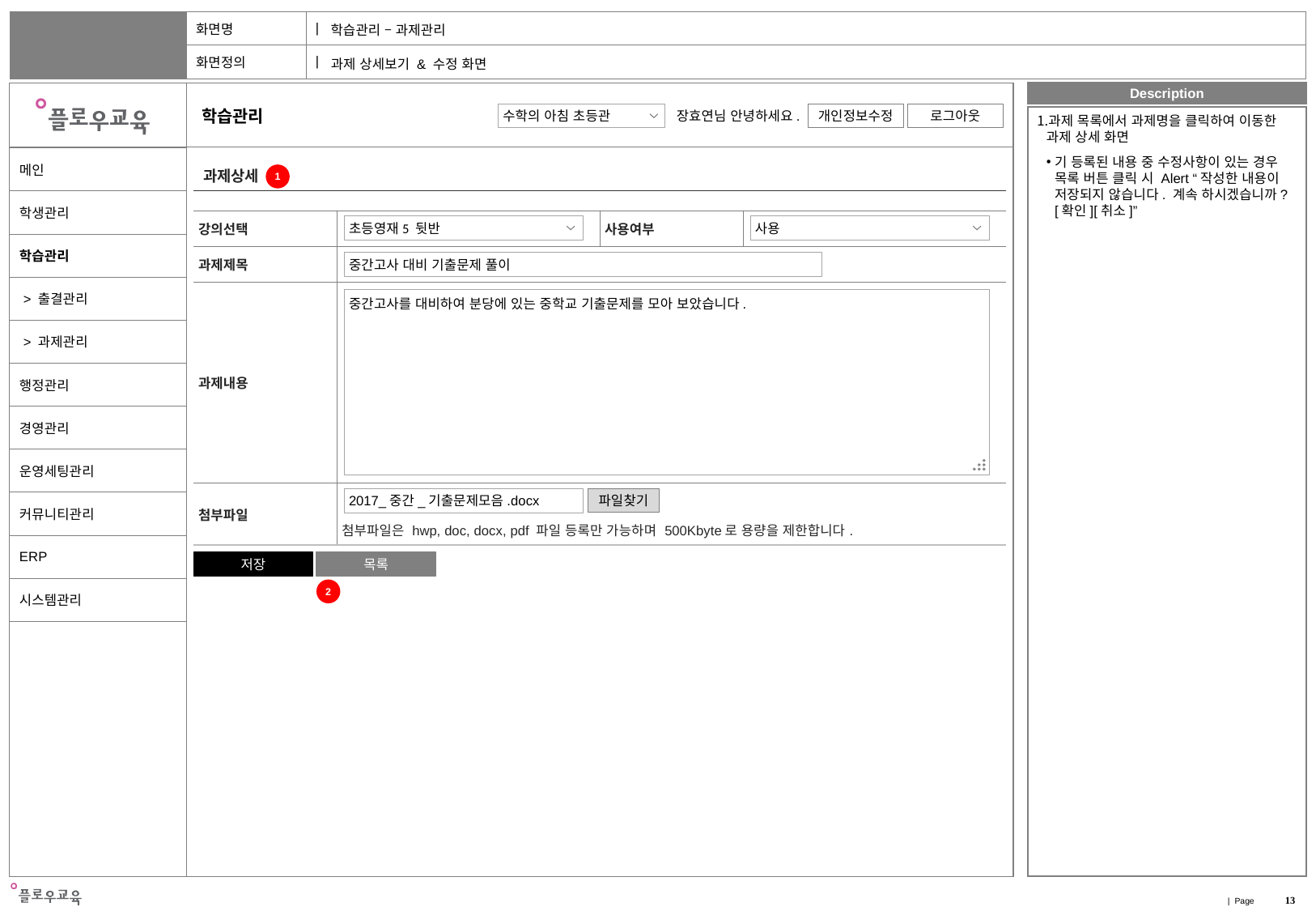

학습관리 – 과제관리
과제 상세보기 & 수정 화면
과제 목록에서 과제명을 클릭하여 이동한 과제 상세 화면
기 등록된 내용 중 수정사항이 있는 경우 목록 버튼 클릭 시 Alert “작성한 내용이 저장되지 않습니다. 계속 하시겠습니까? [확인][취소]”

| 과제상세 |
| --- |
1
| 강의선택 |  | 사용여부 |  |
| --- | --- | --- | --- |
| 과제제목 |  |  |  |
| 과제내용 |  |  |  |
| 첨부파일 | 첨부파일은 hwp, doc, docx, pdf 파일 등록만 가능하며 500Kbyte로 용량을 제한합니다. |  |  |
초등영재5 뒷반

사용

중간고사 대비 기출문제 풀이
중간고사를 대비하여 분당에 있는 중학교 기출문제를 모아 보았습니다.

파일찾기
2017_중간_기출문제모음.docx
저장
목록
2
13